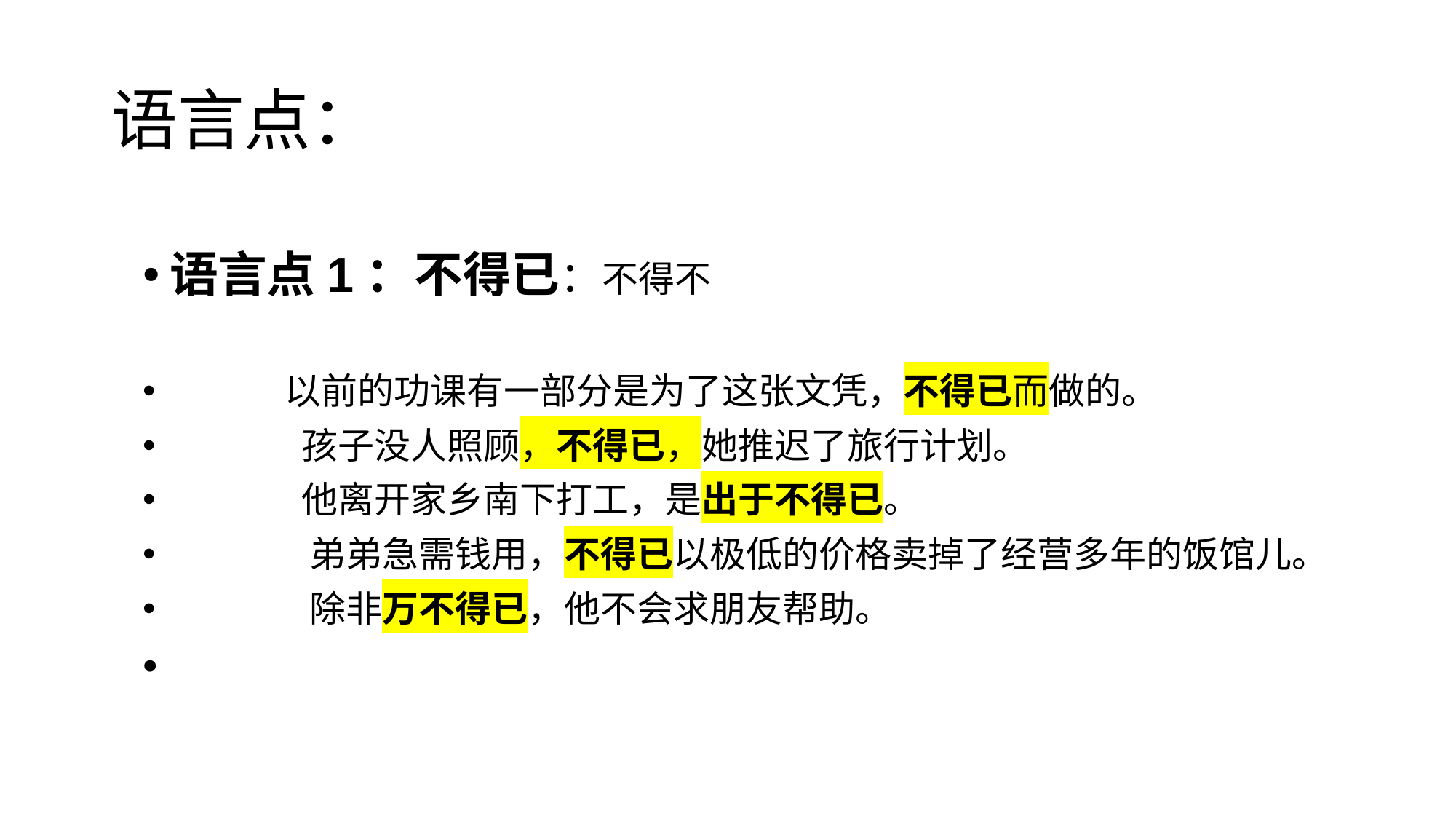

# 语言点：
语言点1：不得已：不得不

             以前的功课有一部分是为了这张文凭，不得已而做的。
               孩子没人照顾，不得已，她推迟了旅行计划。
               他离开家乡南下打工，是出于不得已。
                弟弟急需钱用，不得已以极低的价格卖掉了经营多年的饭馆儿。
                除非万不得已，他不会求朋友帮助。